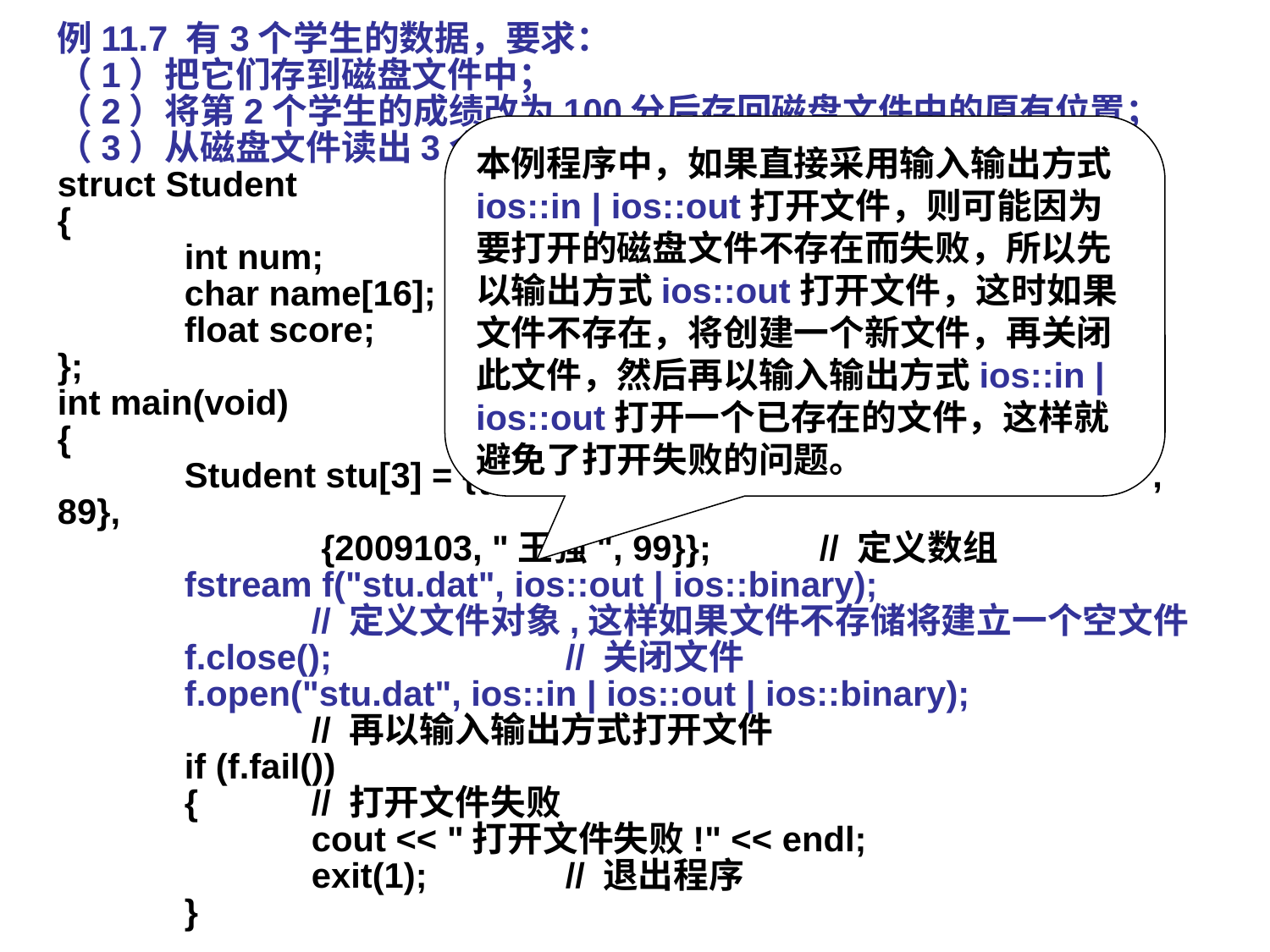

例11.7 有3个学生的数据，要求：
（1）把它们存到磁盘文件中；
（2）将第2个学生的成绩改为100分后存回磁盘文件中的原有位置；
（3）从磁盘文件读出3个学生的数据并在屏幕加以显示。
struct Student			// 学生结构
{
	int num;		// 学号
	char name[16];		// 姓名
	float score;		// 成绩
};
int main(void)			// 主函数main()
{
	Student stu[3] = {{2009101, "李靖", 98}, {2009102, "刘敏", 89},
		 {2009103, "王强", 99}};	// 定义数组
	fstream f("stu.dat", ios::out | ios::binary);
		// 定义文件对象,这样如果文件不存储将建立一个空文件
	f.close();		// 关闭文件
	f.open("stu.dat", ios::in | ios::out | ios::binary);
		// 再以输入输出方式打开文件
	if (f.fail())
	{	// 打开文件失败
		cout << "打开文件失败!" << endl;
		exit(1);		// 退出程序
	}
……
本例程序中，如果直接采用输入输出方式ios::in | ios::out打开文件，则可能因为要打开的磁盘文件不存在而失败，所以先以输出方式ios::out打开文件，这时如果文件不存在，将创建一个新文件，再关闭此文件，然后再以输入输出方式ios::in | ios::out打开一个已存在的文件，这样就避免了打开失败的问题。